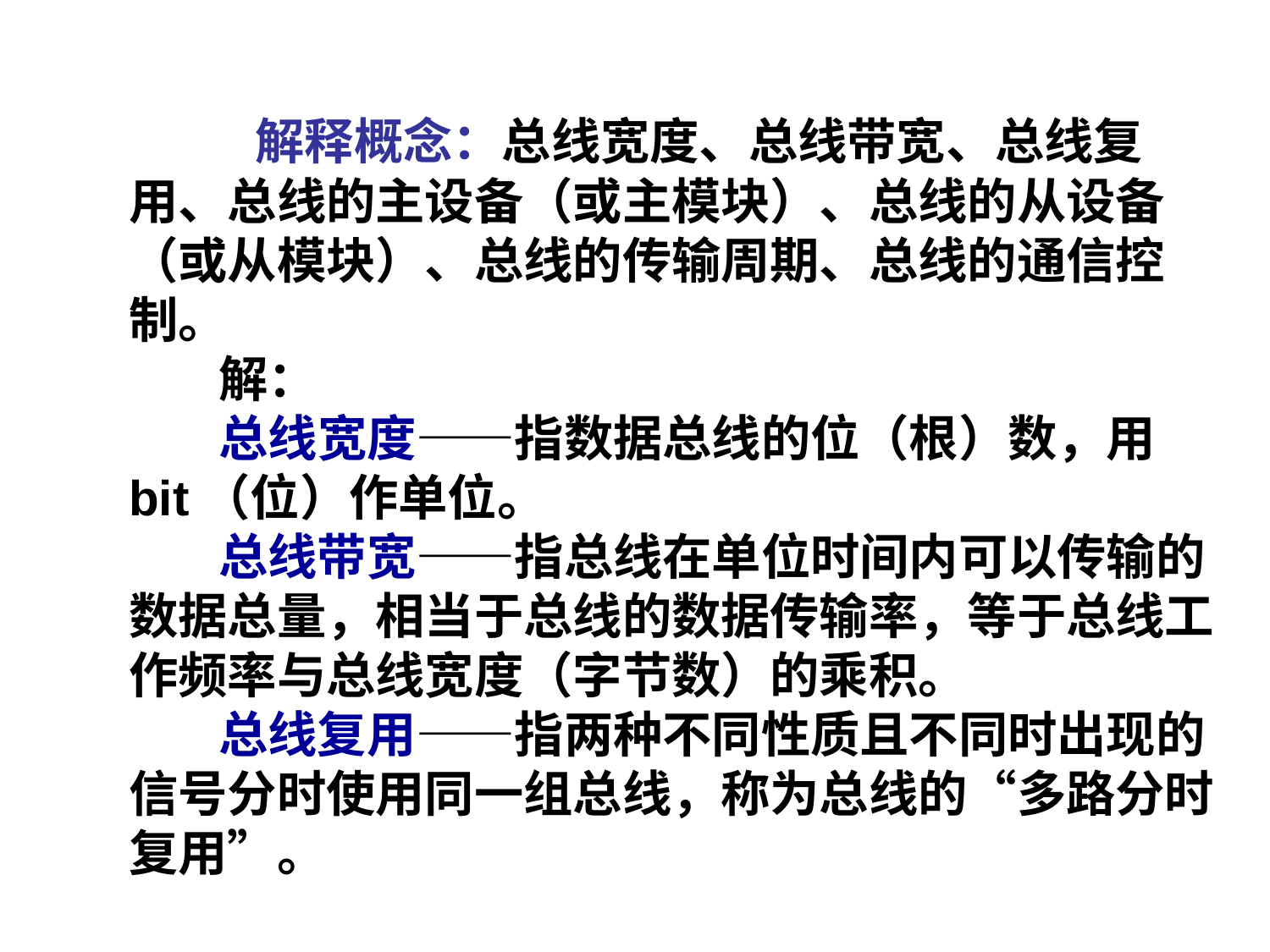

# 解释概念：总线宽度、总线带宽、总线复用、总线的主设备（或主模块）、总线的从设备（或从模块）、总线的传输周期、总线的通信控制。 解： 总线宽度——指数据总线的位（根）数，用bit（位）作单位。 总线带宽——指总线在单位时间内可以传输的数据总量，相当于总线的数据传输率，等于总线工作频率与总线宽度（字节数）的乘积。 总线复用——指两种不同性质且不同时出现的信号分时使用同一组总线，称为总线的“多路分时复用”。